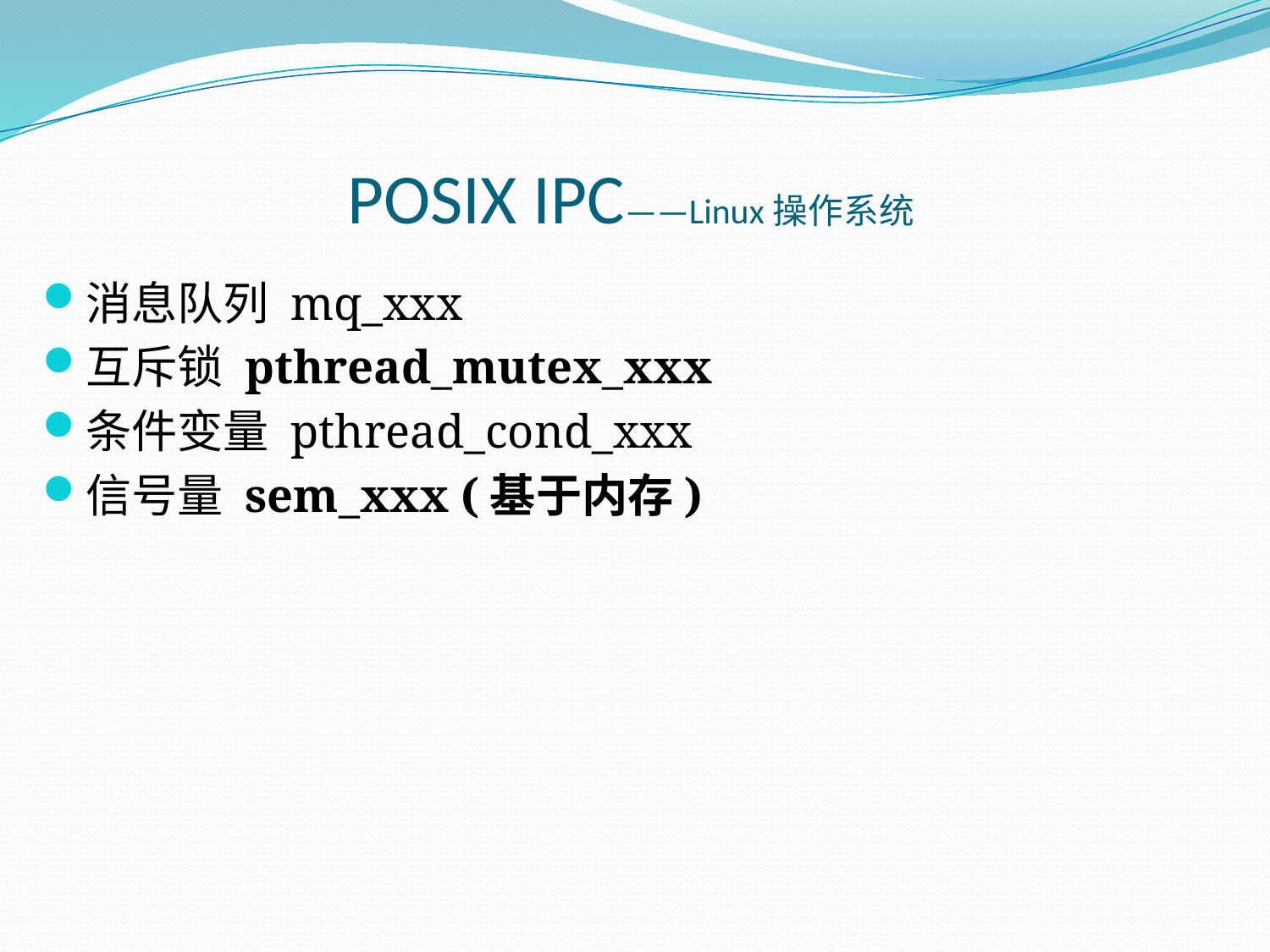

# POSIX IPC——Linux操作系统
消息队列 mq_xxx
互斥锁 pthread_mutex_xxx
条件变量 pthread_cond_xxx
信号量 sem_xxx (基于内存)